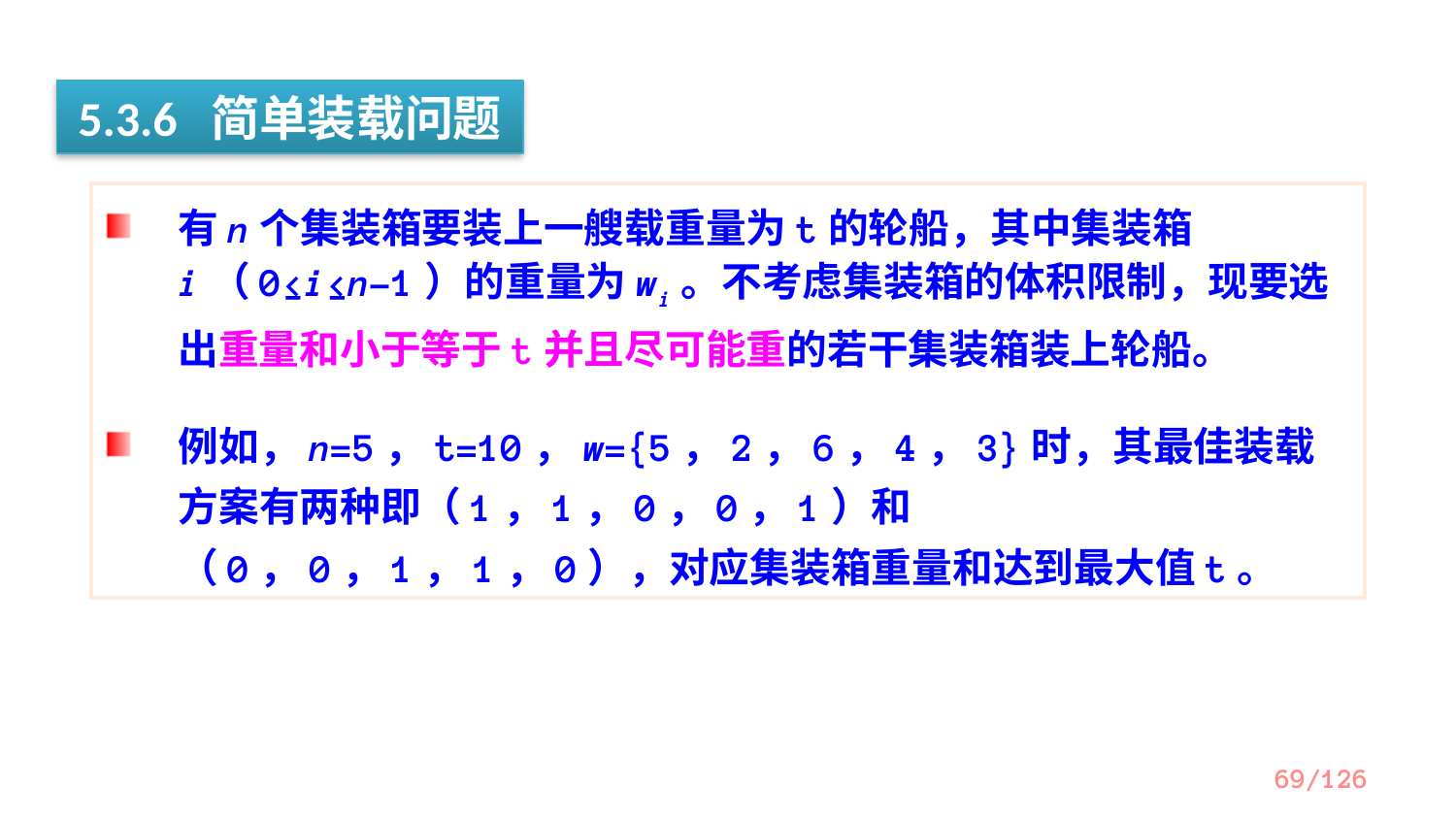

5.3.6  简单装载问题
有n个集装箱要装上一艘载重量为t的轮船，其中集装箱i（0≤i≤n-1）的重量为wi。不考虑集装箱的体积限制，现要选出重量和小于等于t并且尽可能重的若干集装箱装上轮船。
例如，n=5，t=10，w={5，2，6，4，3}时，其最佳装载方案有两种即（1，1，0，0，1）和（0，0，1，1，0），对应集装箱重量和达到最大值t。
69/126